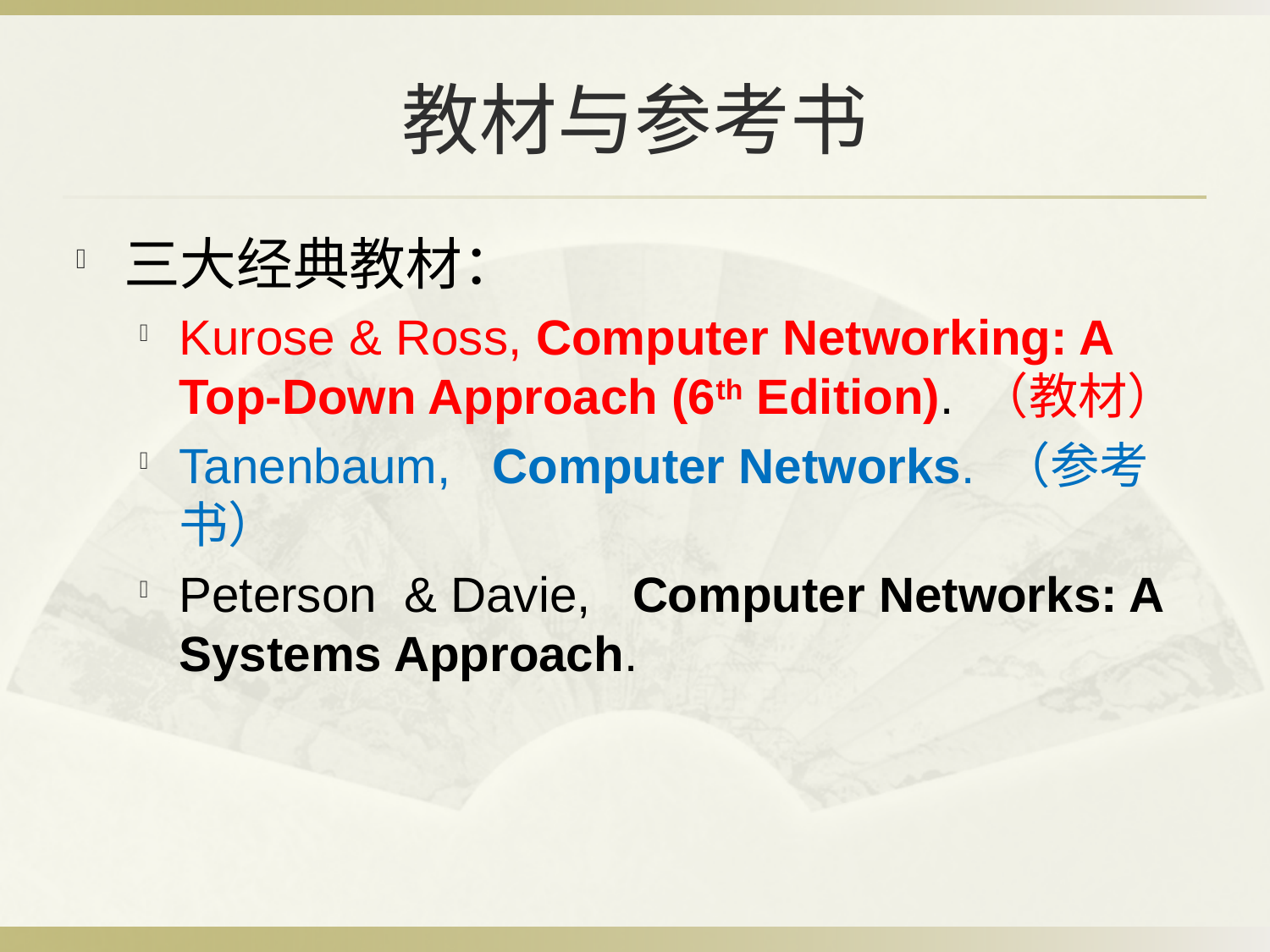

# 教材与参考书
三大经典教材：
Kurose & Ross, Computer Networking: A Top-Down Approach (6th Edition). （教材）
Tanenbaum,   Computer Networks. （参考书）
Peterson  & Davie,   Computer Networks: A Systems Approach.